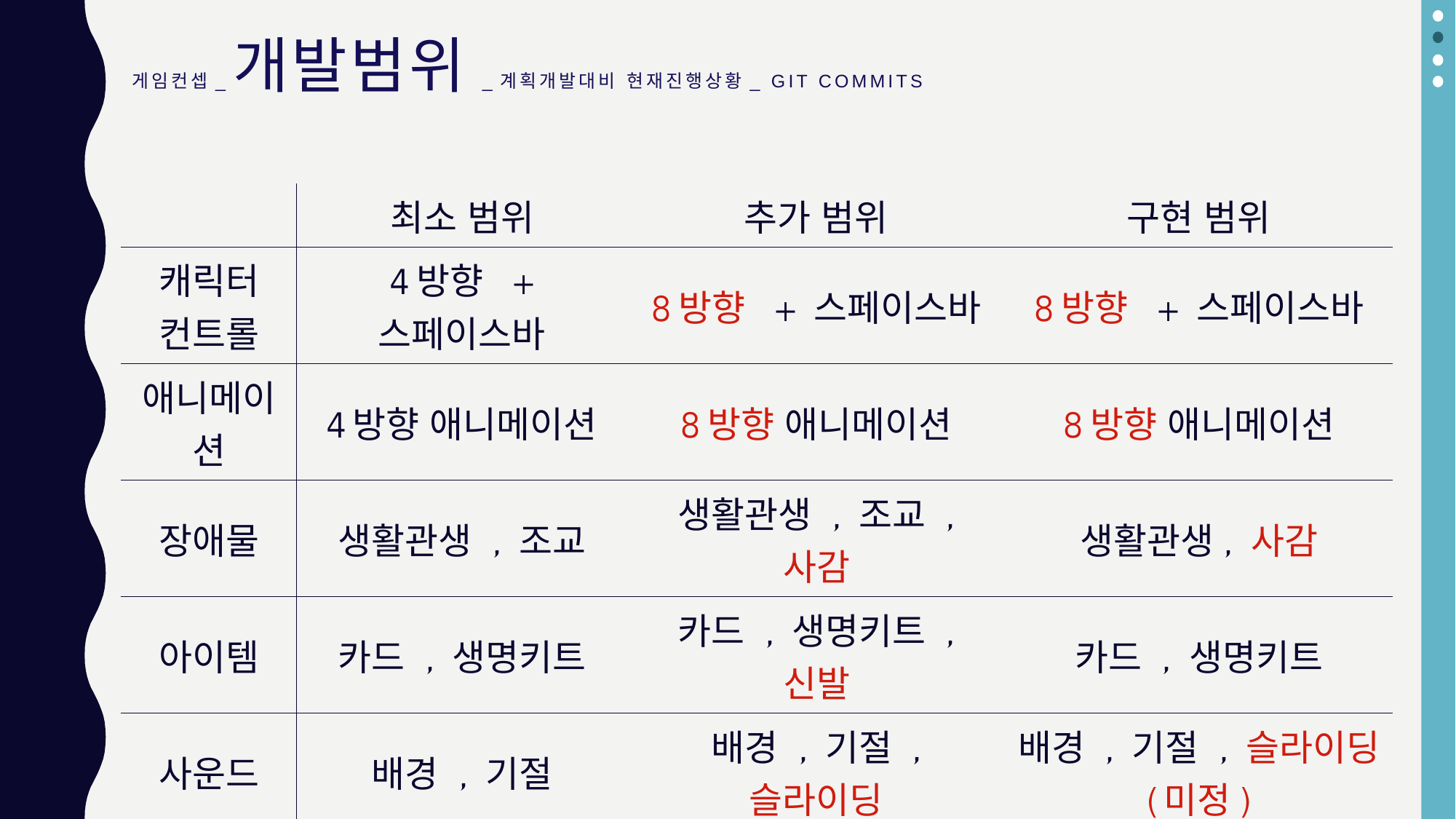

게임컨셉_개발범위_계획개발대비 현재진행상황_ Git commits

|  | 최소 범위 | 추가 범위 | 구현 범위 |
| --- | --- | --- | --- |
| 캐릭터 컨트롤 | 4방향 + 스페이스바 | 8방향 + 스페이스바 | 8방향 + 스페이스바 |
| 애니메이션 | 4방향 애니메이션 | 8방향 애니메이션 | 8방향 애니메이션 |
| 장애물 | 생활관생 , 조교 | 생활관생 , 조교 , 사감 | 생활관생, 사감 |
| 아이템 | 카드 , 생명키트 | 카드 , 생명키트 , 신발 | 카드 , 생명키트 |
| 사운드 | 배경 , 기절 | 배경 , 기절 , 슬라이딩 | 배경 , 기절 , 슬라이딩 (미정) |
| 맵 | 방 | 방 , 화장실 | 방 , 화장실 (미정) |
| 미니맵 | 기본 미니맵 | 기본 미니맵 + 현재 위치 표시 | 기본 미니맵 + 현재 위치 표시 |